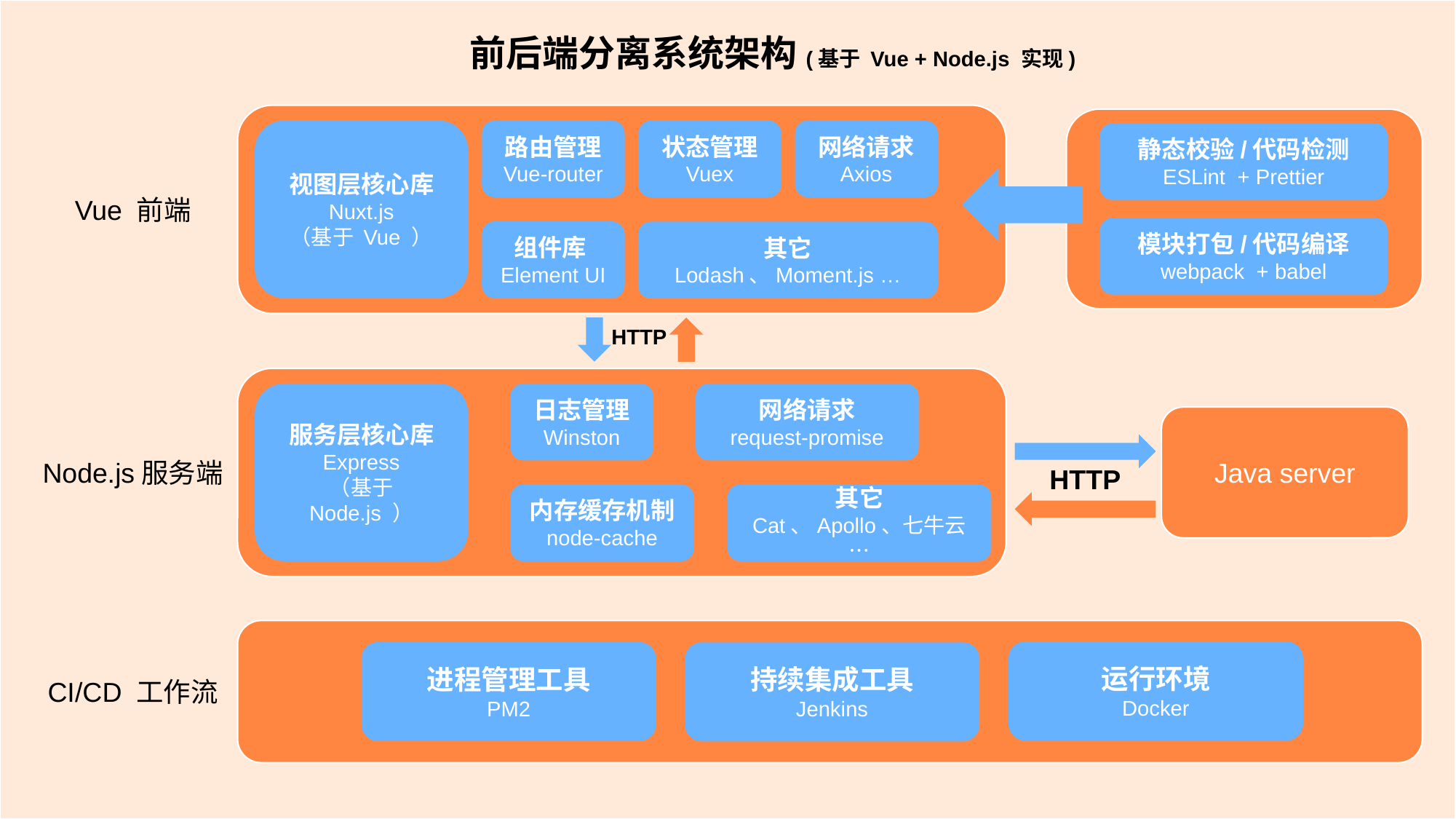

前后端分离系统架构(基于 Vue + Node.js 实现)

视图层核心库
Nuxt.js
（基于 Vue ）
路由管理
Vue-router
状态管理
Vuex
网络请求
Axios
静态校验/代码检测
ESLint  + Prettier

Vue 前端
模块打包/代码编译
webpack  + babel
组件库Element UI
其它
Lodash、Moment.js …
HTTP

服务层核心库
Express
（基于 Node.js ）
日志管理
Winston
网络请求
request-promise
Java server

Node.js服务端
HTTP
内存缓存机制
node-cache
其它
Cat、Apollo、七牛云 …

运行环境
Docker
进程管理工具
PM2
持续集成工具
Jenkins
CI/CD 工作流